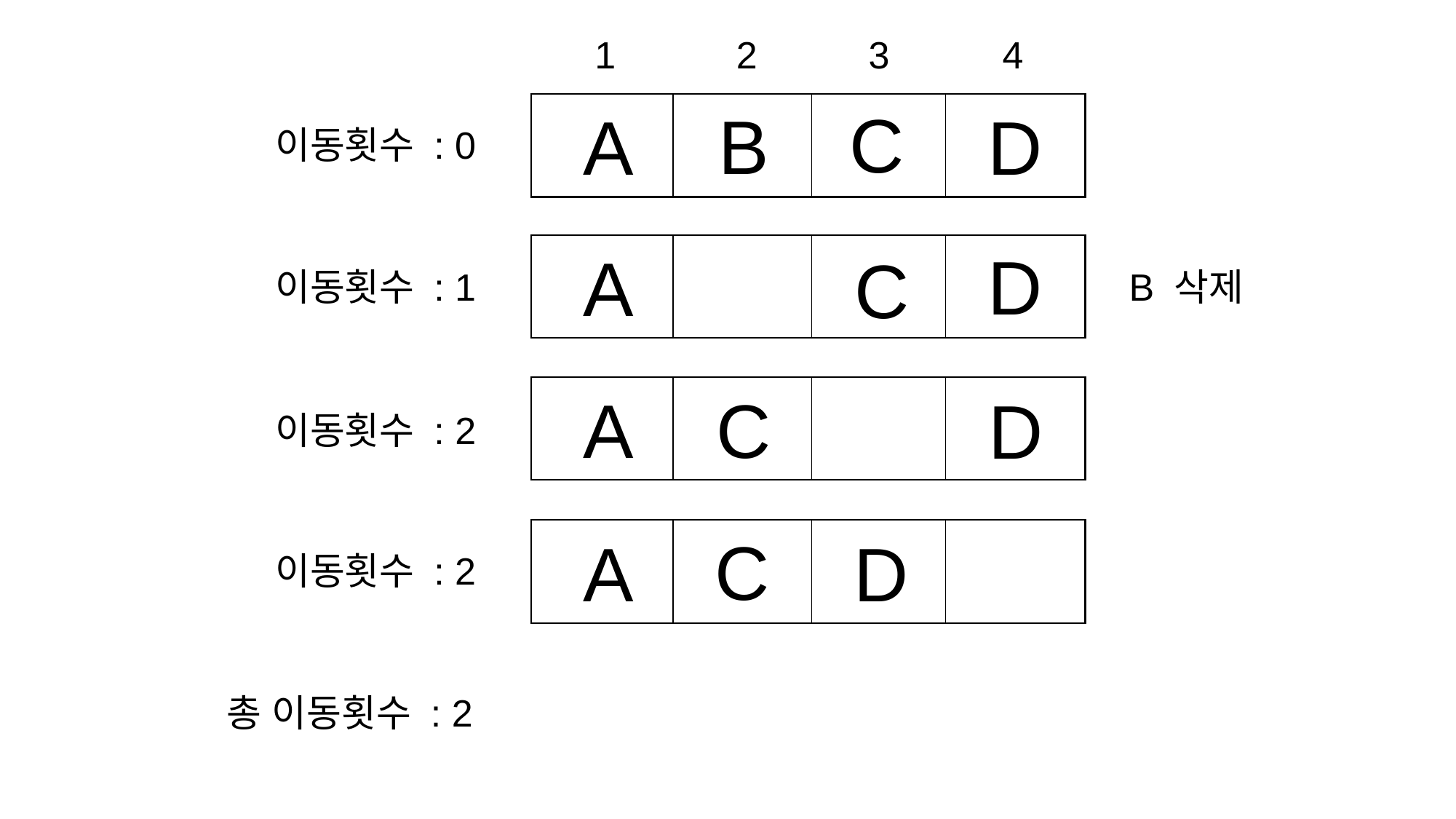

4
1
2
3
C
B

A
D
이동횟수 : 0
D

A
C
이동횟수 : 1
B 삭제

A
C
D
이동횟수 : 2
C

A
D
이동횟수 : 2
총 이동횟수 : 2